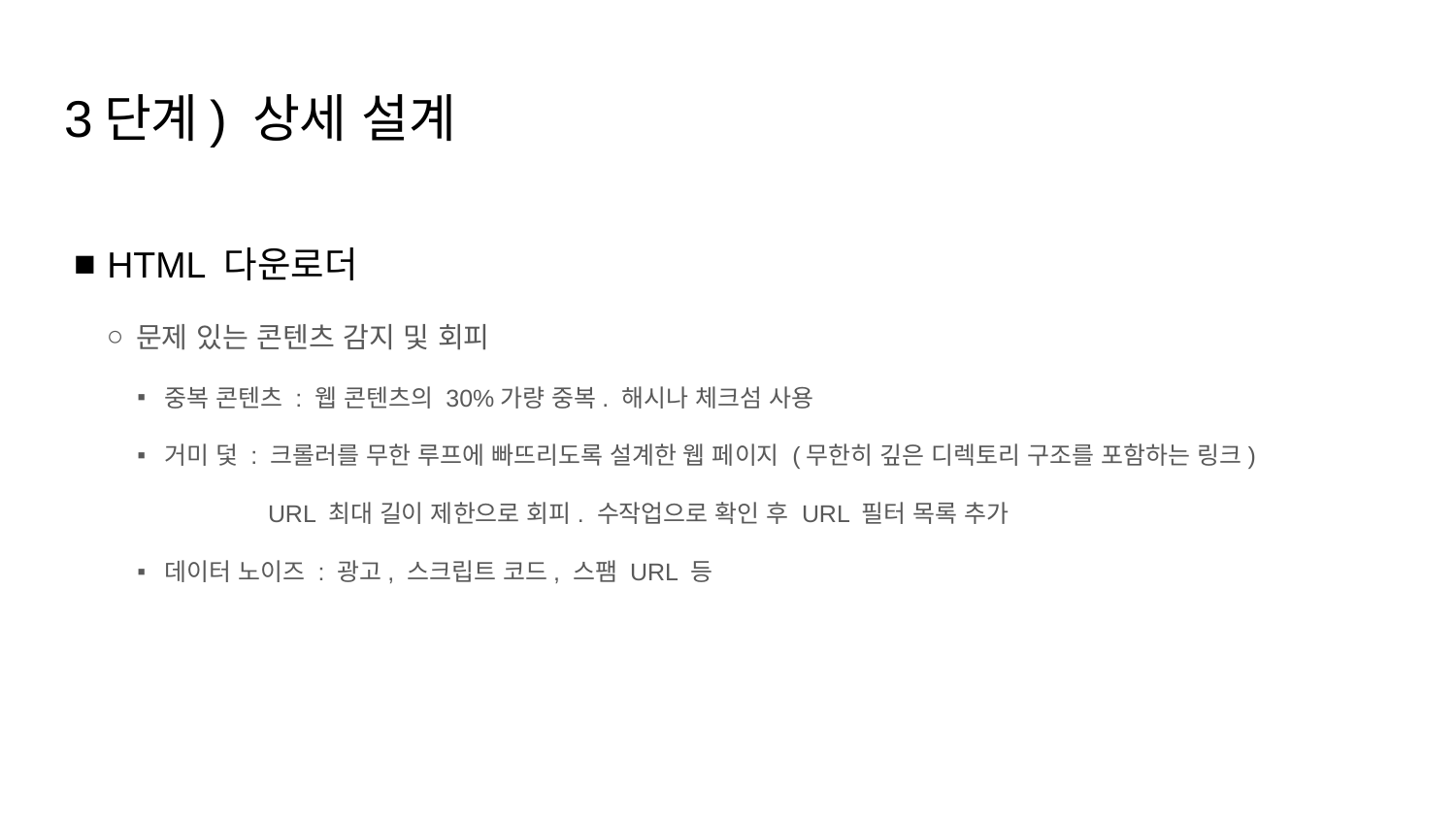

# 3단계) 상세 설계
HTML 다운로더
문제 있는 콘텐츠 감지 및 회피
중복 콘텐츠 : 웹 콘텐츠의 30%가량 중복. 해시나 체크섬 사용
거미 덫 : 크롤러를 무한 루프에 빠뜨리도록 설계한 웹 페이지 (무한히 깊은 디렉토리 구조를 포함하는 링크)
                              URL 최대 길이 제한으로 회피. 수작업으로 확인 후 URL 필터 목록 추가
데이터 노이즈 : 광고, 스크립트 코드, 스팸 URL 등